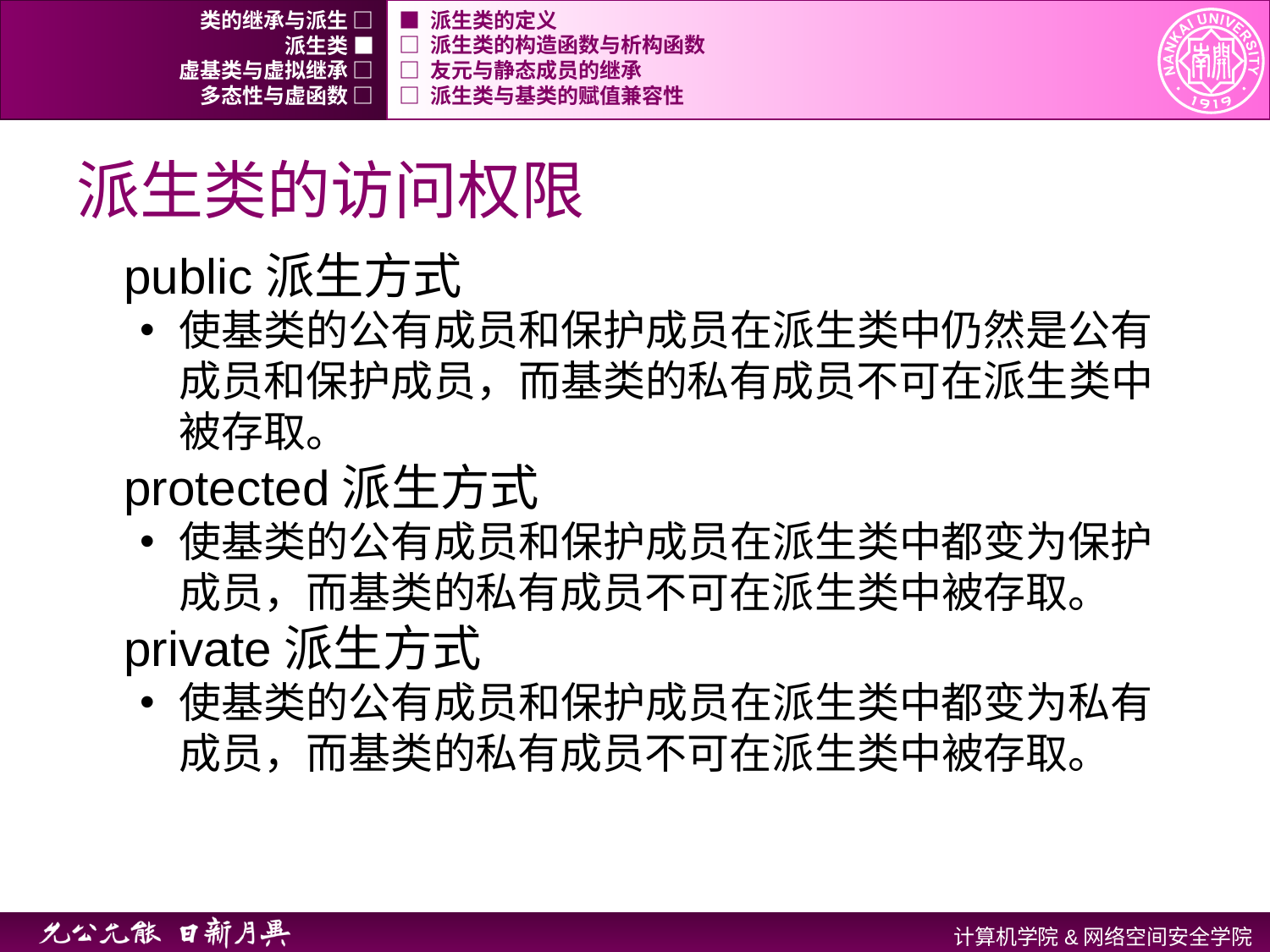

类的继承与派生 □
■ 派生类的定义
派生类 ■
□ 派生类的构造函数与析构函数
虚基类与虚拟继承 □
□ 友元与静态成员的继承
多态性与虚函数 □
□ 派生类与基类的赋值兼容性
# 派生类的访问权限
public派生方式
使基类的公有成员和保护成员在派生类中仍然是公有成员和保护成员，而基类的私有成员不可在派生类中被存取。
protected派生方式
使基类的公有成员和保护成员在派生类中都变为保护成员，而基类的私有成员不可在派生类中被存取。
private派生方式
使基类的公有成员和保护成员在派生类中都变为私有成员，而基类的私有成员不可在派生类中被存取。